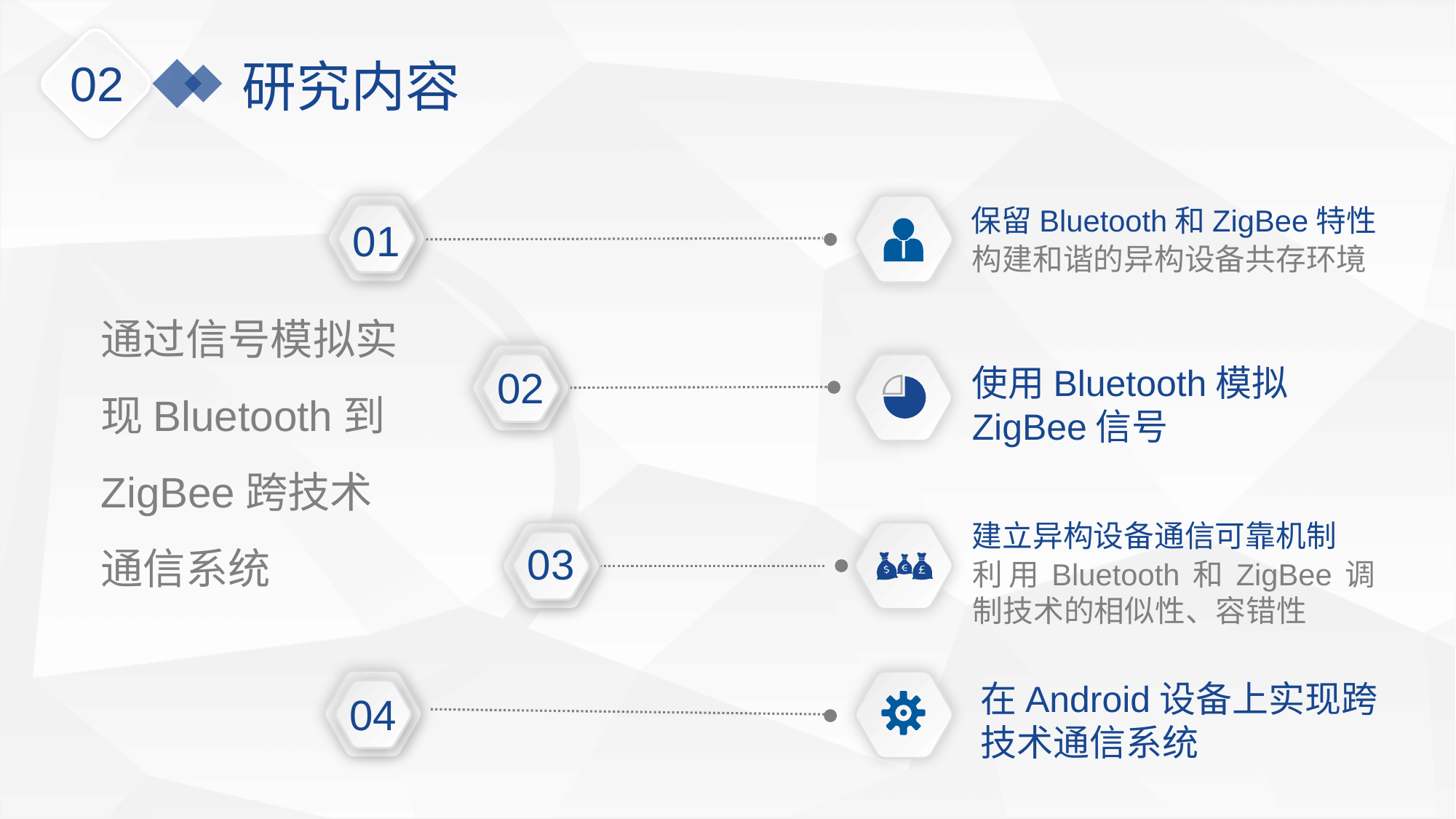

研究内容
02

01

04

保留Bluetooth和ZigBee特性
构建和谐的异构设备共存环境

通过信号模拟实现Bluetooth到ZigBee跨技术通信系统

使用Bluetooth模拟ZigBee信号
02

建立异构设备通信可靠机制
利用Bluetooth和ZigBee调制技术的相似性、容错性

03

在Android设备上实现跨技术通信系统